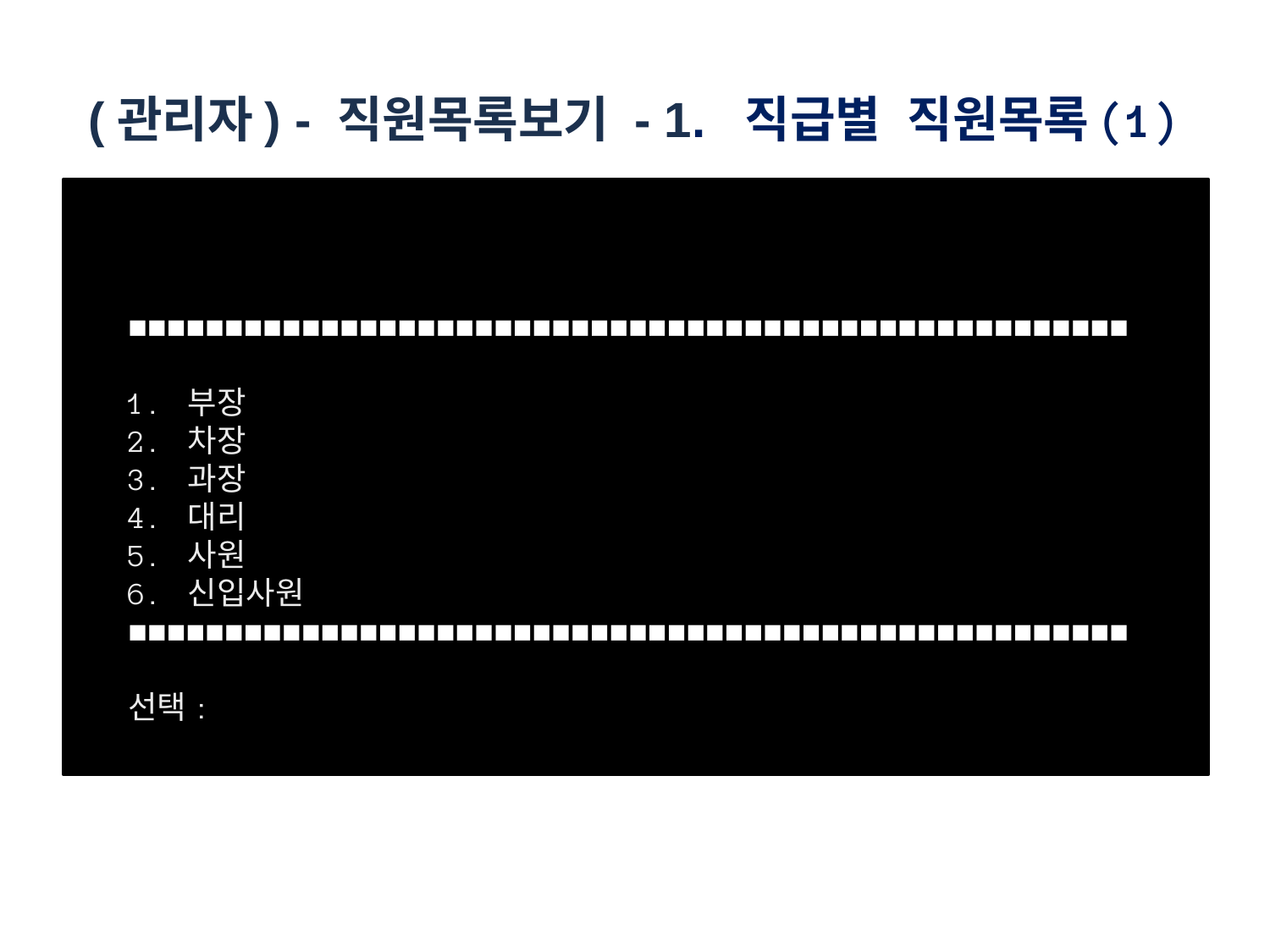

# (관리자) - 직원목록보기 - 1. 직급별 직원목록(1)

■■■■■■■■■■■■■■■■■■■■■■■■■■■■■■■■■■■■■■■■■■■■■■■■■■■■

1. 부장
2. 차장
3. 과장
4. 대리
5. 사원
6. 신입사원
■■■■■■■■■■■■■■■■■■■■■■■■■■■■■■■■■■■■■■■■■■■■■■■■■■■■

선택: